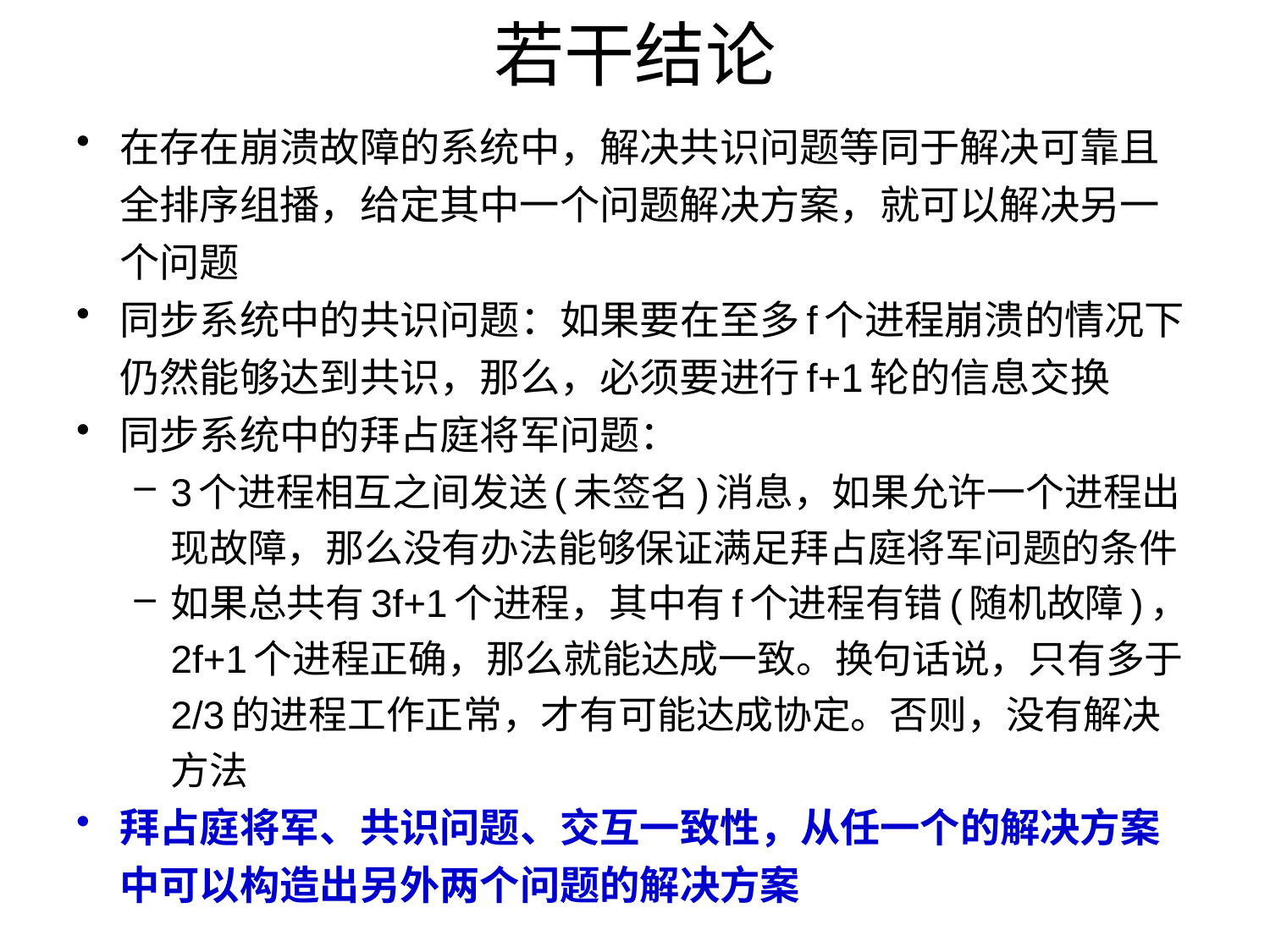

# 若干结论
在存在崩溃故障的系统中，解决共识问题等同于解决可靠且全排序组播，给定其中一个问题解决方案，就可以解决另一个问题
同步系统中的共识问题：如果要在至多f个进程崩溃的情况下仍然能够达到共识，那么，必须要进行f+1轮的信息交换
同步系统中的拜占庭将军问题：
3个进程相互之间发送(未签名)消息，如果允许一个进程出现故障，那么没有办法能够保证满足拜占庭将军问题的条件
如果总共有3f+1个进程，其中有f个进程有错(随机故障)，2f+1个进程正确，那么就能达成一致。换句话说，只有多于2/3的进程工作正常，才有可能达成协定。否则，没有解决方法
拜占庭将军、共识问题、交互一致性，从任一个的解决方案中可以构造出另外两个问题的解决方案